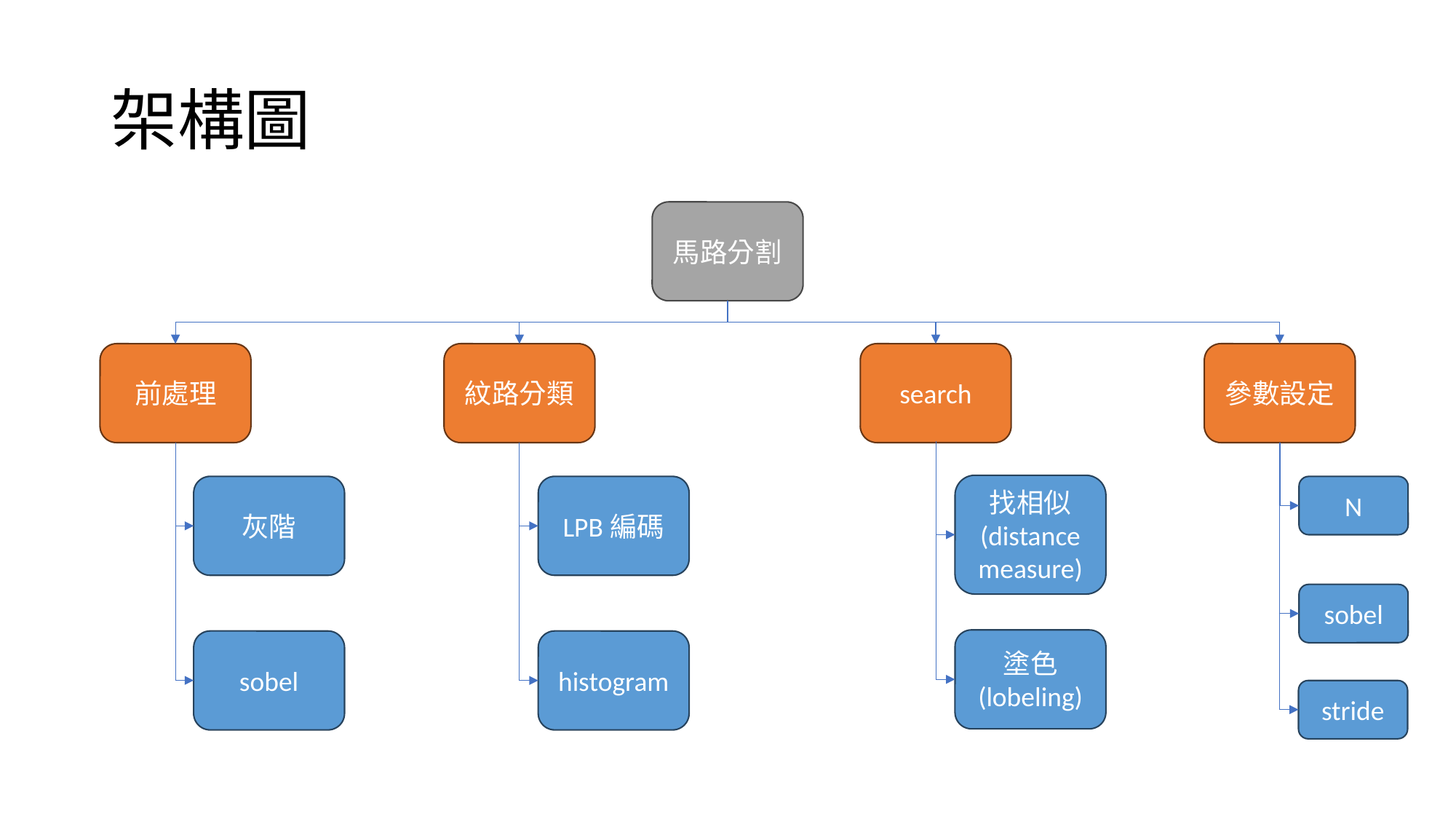

# 架構圖
馬路分割
前處理
紋路分類
search
參數設定
找相似
(distance
measure)
灰階
LPB編碼
N
sobel
塗色
(lobeling)
sobel
histogram
stride